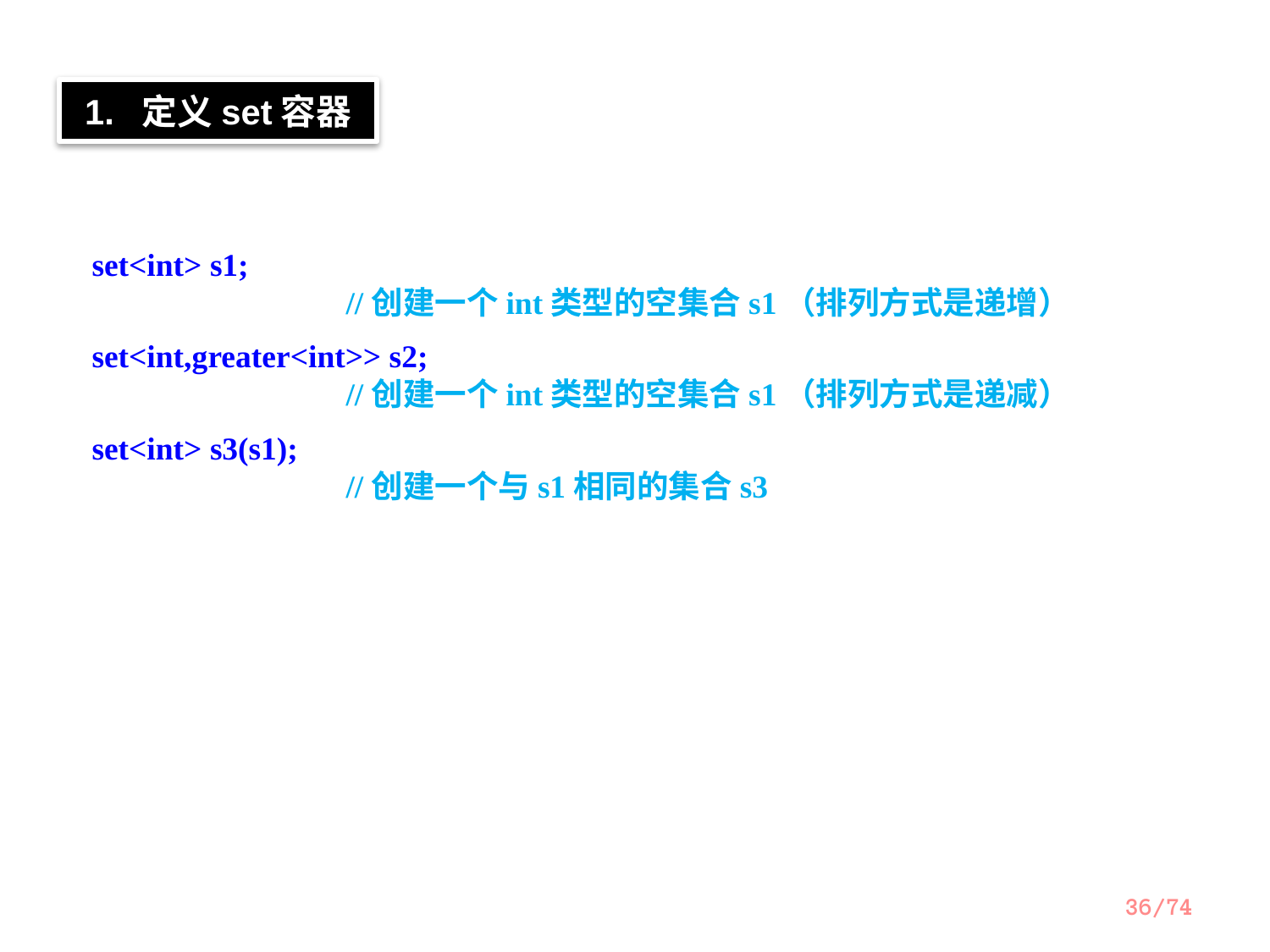

1.  定义set容器
set<int> s1;									//创建一个int类型的空集合s1（排列方式是递增）
set<int,greater<int>> s2;								//创建一个int类型的空集合s1（排列方式是递减）
set<int> s3(s1);									//创建一个与s1相同的集合s3
36/74